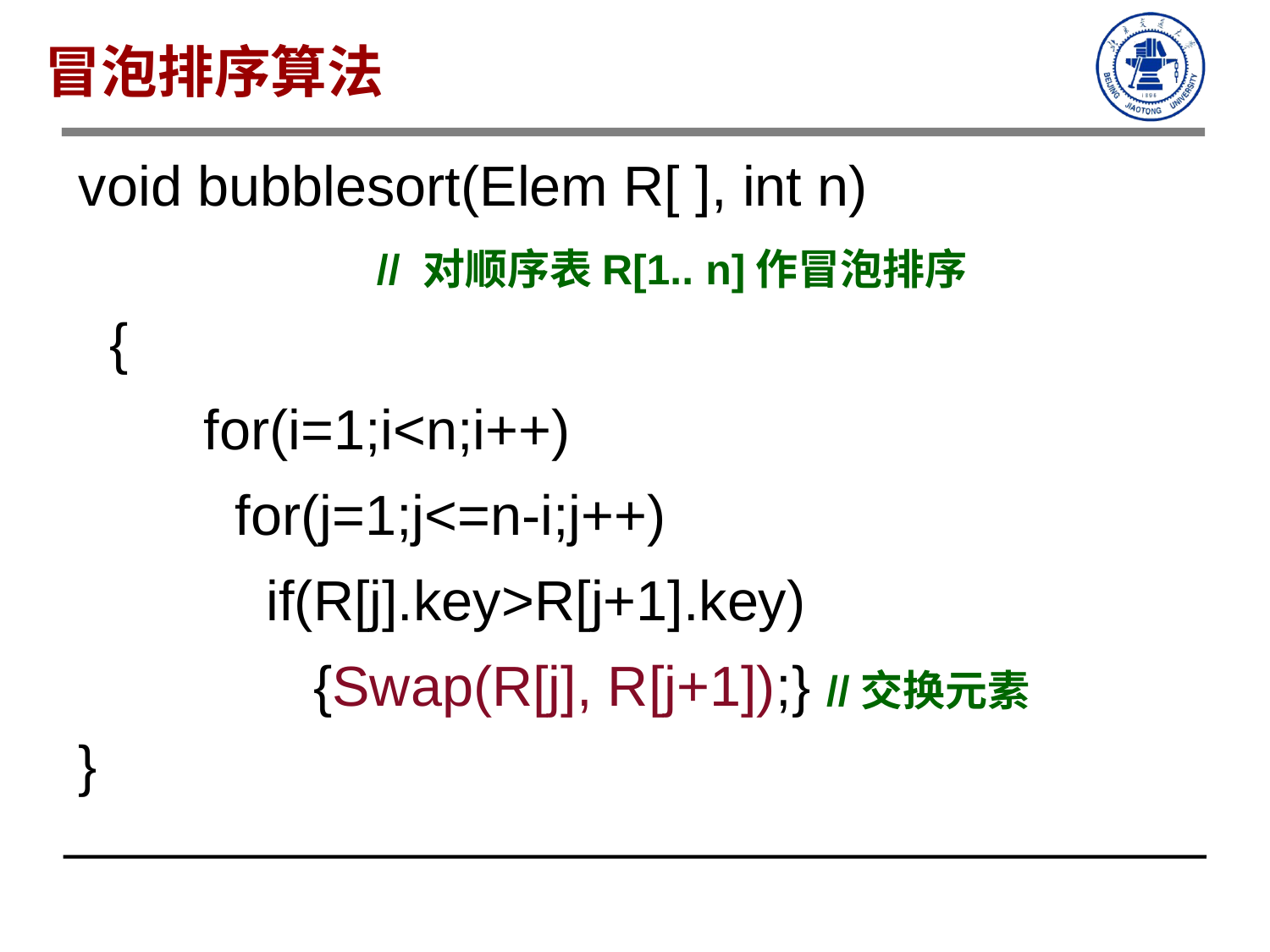

冒泡排序算法
void bubblesort(Elem R[ ], int n)
	                // 对顺序表R[1.. n]作冒泡排序
  {
        for(i=1;i<n;i++)
          for(j=1;j<=n-i;j++)
            if(R[j].key>R[j+1].key)
               {Swap(R[j], R[j+1]);} //交换元素
}